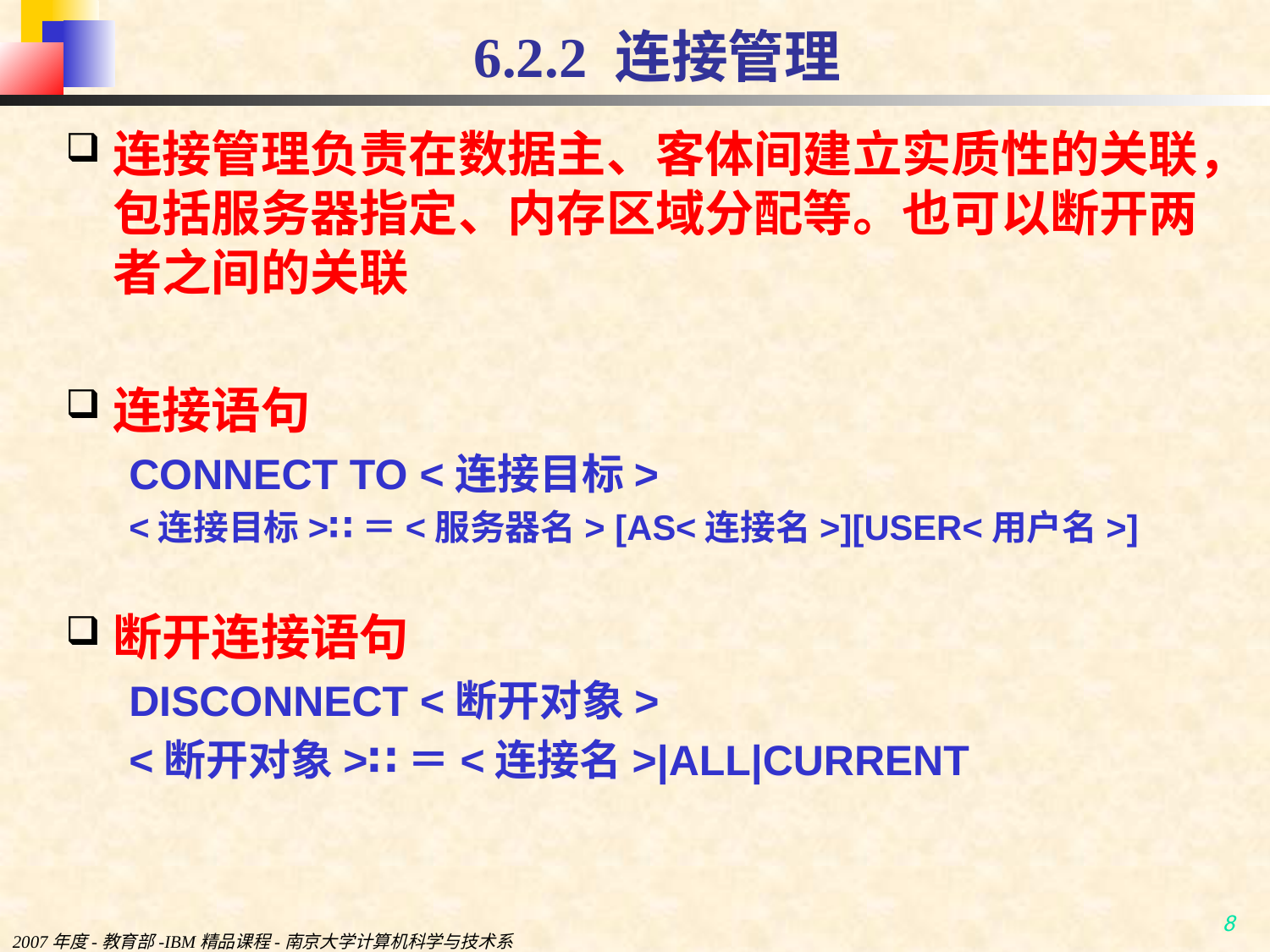

# 6.2.2 连接管理
连接管理负责在数据主、客体间建立实质性的关联，包括服务器指定、内存区域分配等。也可以断开两者之间的关联

连接语句
CONNECT TO <连接目标>
<连接目标>∷＝<服务器名> [AS<连接名>][USER<用户名>]

断开连接语句
DISCONNECT <断开对象>
<断开对象>∷＝<连接名>|ALL|CURRENT
8
2007年度-教育部-IBM精品课程-南京大学计算机科学与技术系